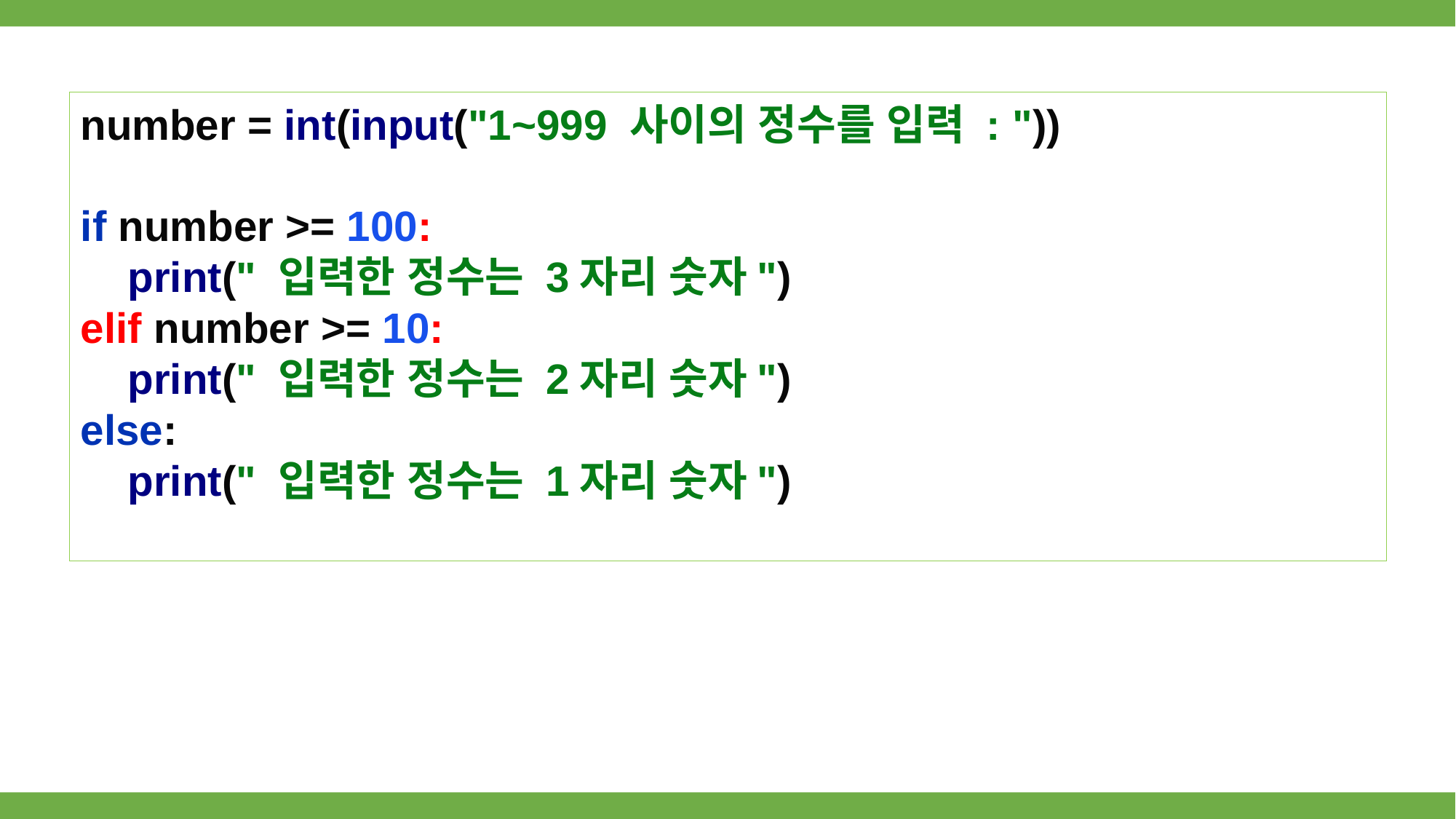

number = int(input("1~999 사이의 정수를 입력 : "))
if number >= 100:
    print(" 입력한 정수는 3자리 숫자")
elif number >= 10:
    print(" 입력한 정수는 2자리 숫자")
else:
    print(" 입력한 정수는 1자리 숫자")